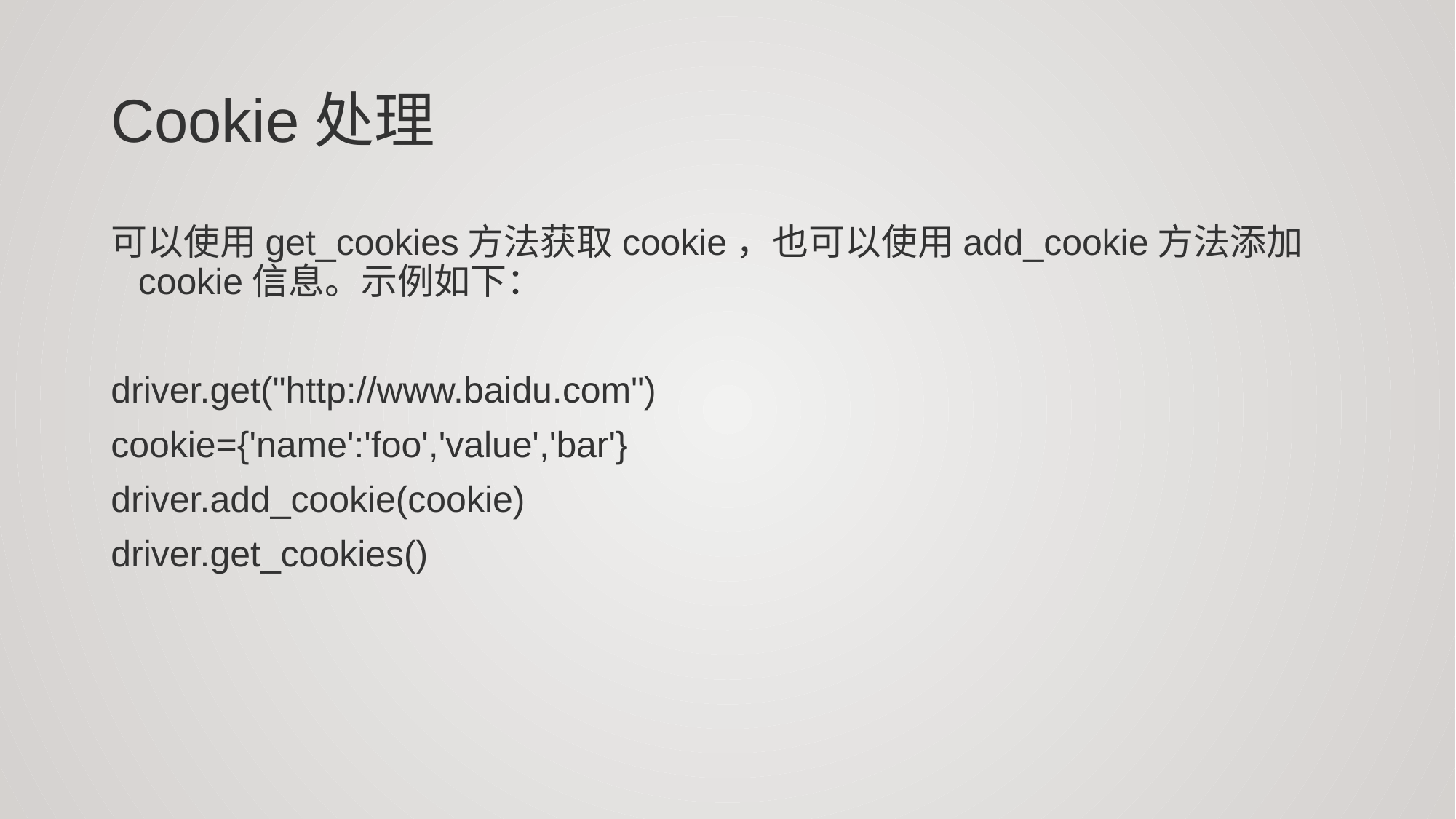

# Cookie处理
可以使用get_cookies方法获取cookie，也可以使用add_cookie方法添加cookie信息。示例如下：

driver.get("http://www.baidu.com")
cookie={'name':'foo','value','bar'}
driver.add_cookie(cookie)
driver.get_cookies()